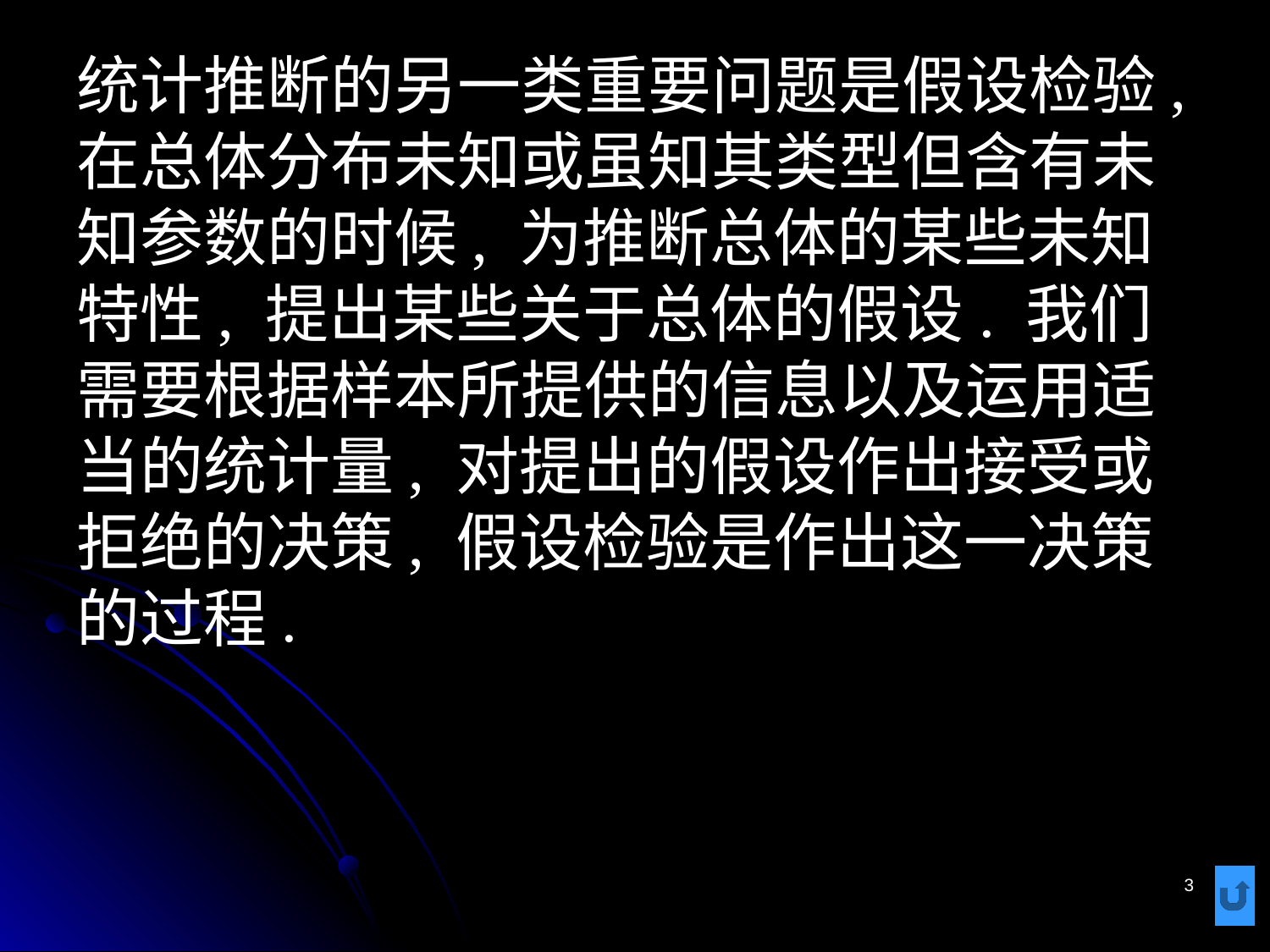

# 统计推断的另一类重要问题是假设检验, 在总体分布未知或虽知其类型但含有未知参数的时候, 为推断总体的某些未知特性, 提出某些关于总体的假设. 我们需要根据样本所提供的信息以及运用适当的统计量, 对提出的假设作出接受或拒绝的决策, 假设检验是作出这一决策的过程.
3